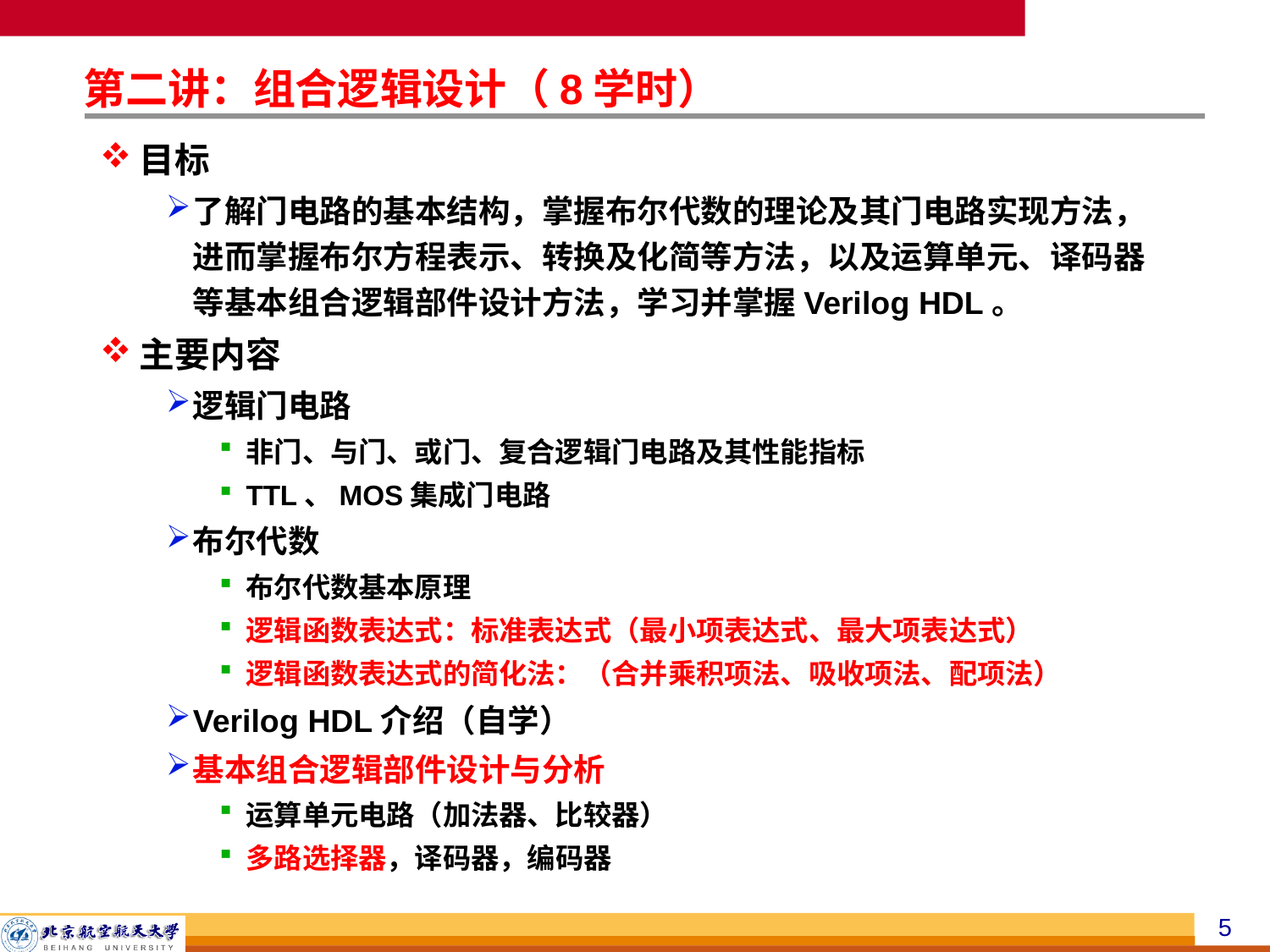

# 第二讲：组合逻辑设计（8学时）
目标
了解门电路的基本结构，掌握布尔代数的理论及其门电路实现方法，进而掌握布尔方程表示、转换及化简等方法，以及运算单元、译码器等基本组合逻辑部件设计方法，学习并掌握Verilog HDL。
主要内容
逻辑门电路
非门、与门、或门、复合逻辑门电路及其性能指标
TTL、MOS集成门电路
布尔代数
布尔代数基本原理
逻辑函数表达式：标准表达式（最小项表达式、最大项表达式）
逻辑函数表达式的简化法：（合并乘积项法、吸收项法、配项法）
Verilog HDL介绍（自学）
基本组合逻辑部件设计与分析
运算单元电路（加法器、比较器）
多路选择器，译码器，编码器